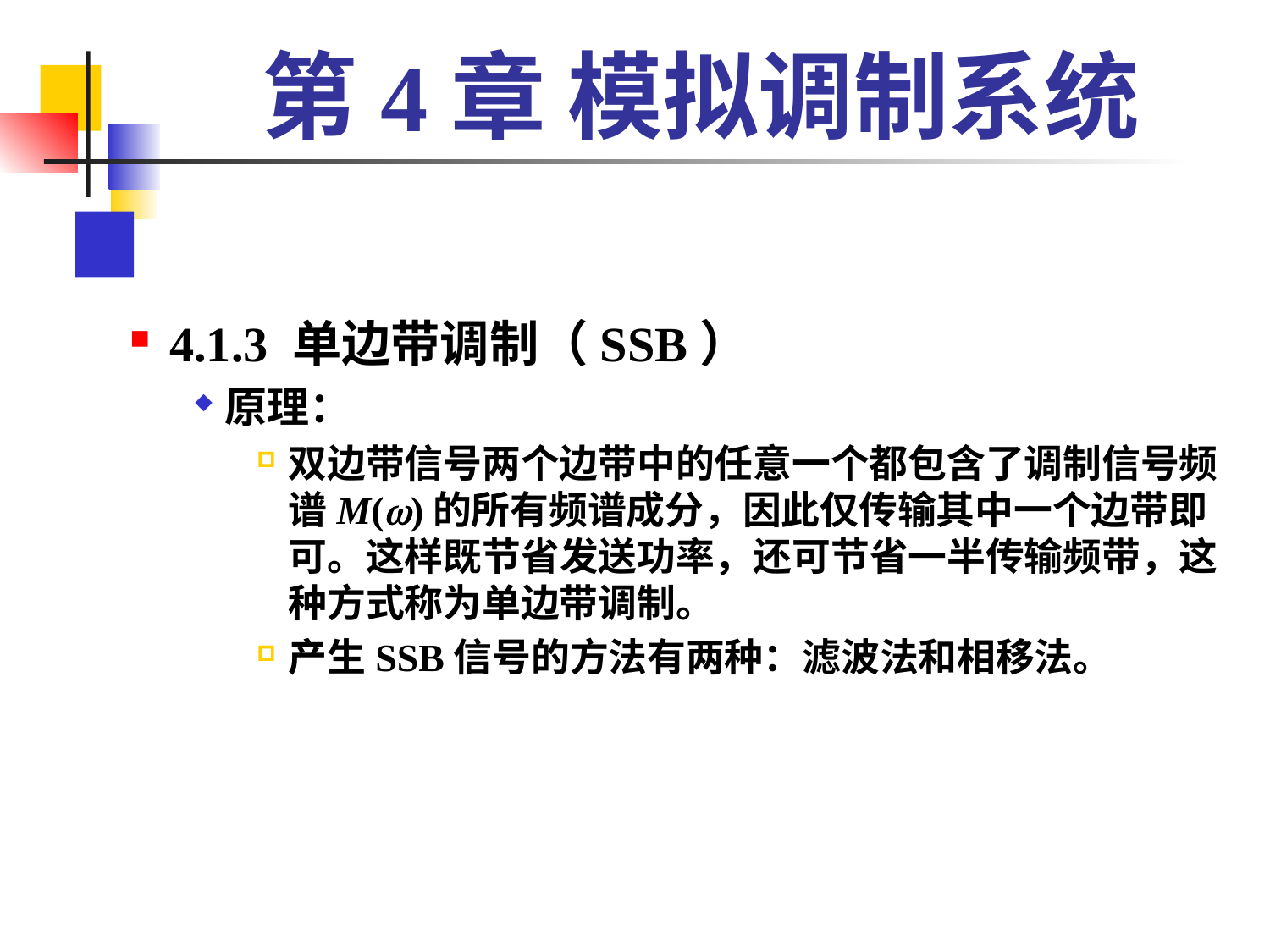

# 第4章 模拟调制系统

4.1.3 单边带调制（SSB）
原理：
双边带信号两个边带中的任意一个都包含了调制信号频谱M(ω)的所有频谱成分，因此仅传输其中一个边带即可。这样既节省发送功率，还可节省一半传输频带，这种方式称为单边带调制。
产生SSB信号的方法有两种：滤波法和相移法。
13